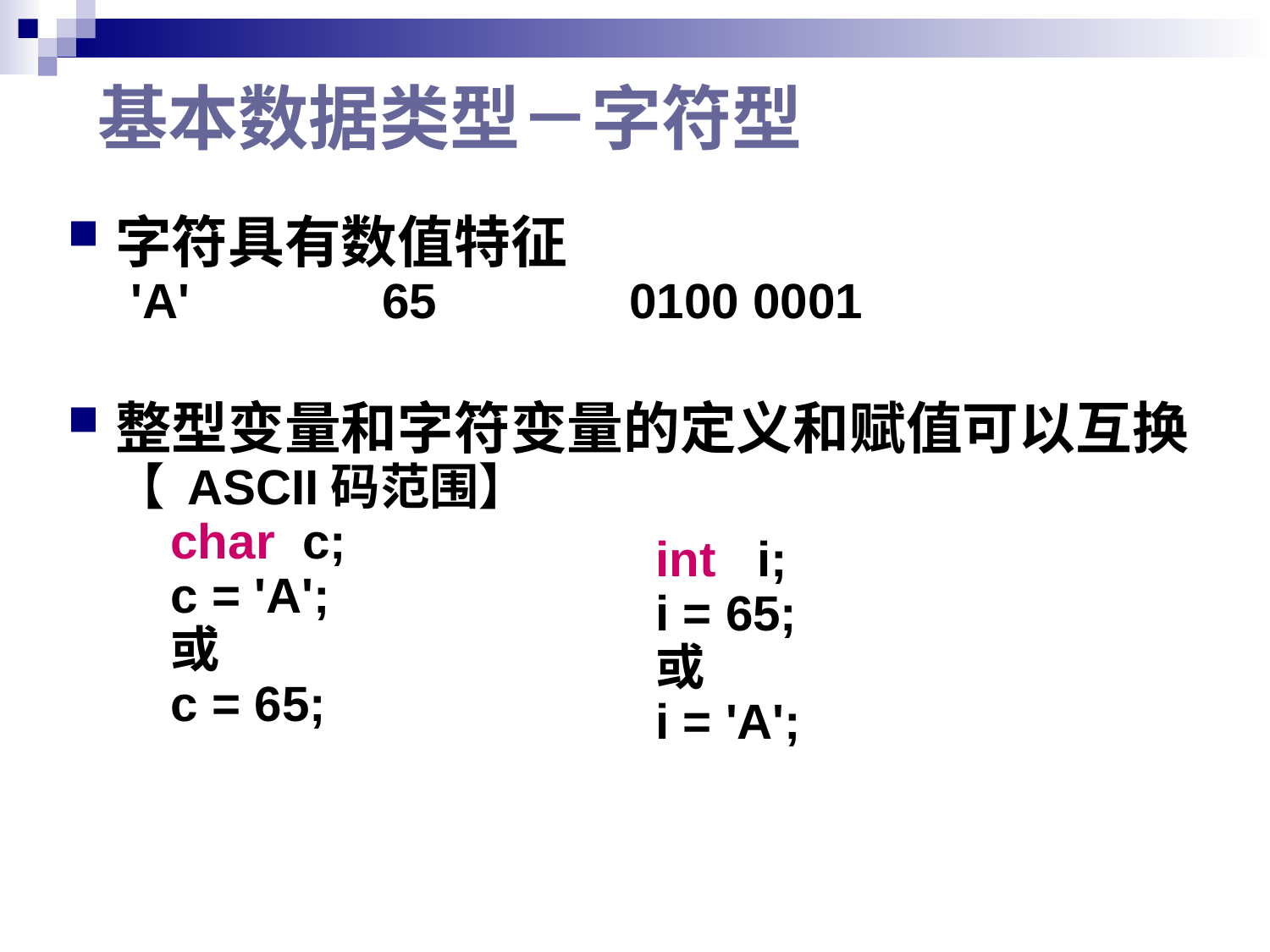

# 基本数据类型－字符型
字符具有数值特征
'A'              65              0100 0001

整型变量和字符变量的定义和赋值可以互换
【 ASCII码范围】
char  c;
c = 'A';
或
c = 65;
int   i;
i = 65;
或
i = 'A';